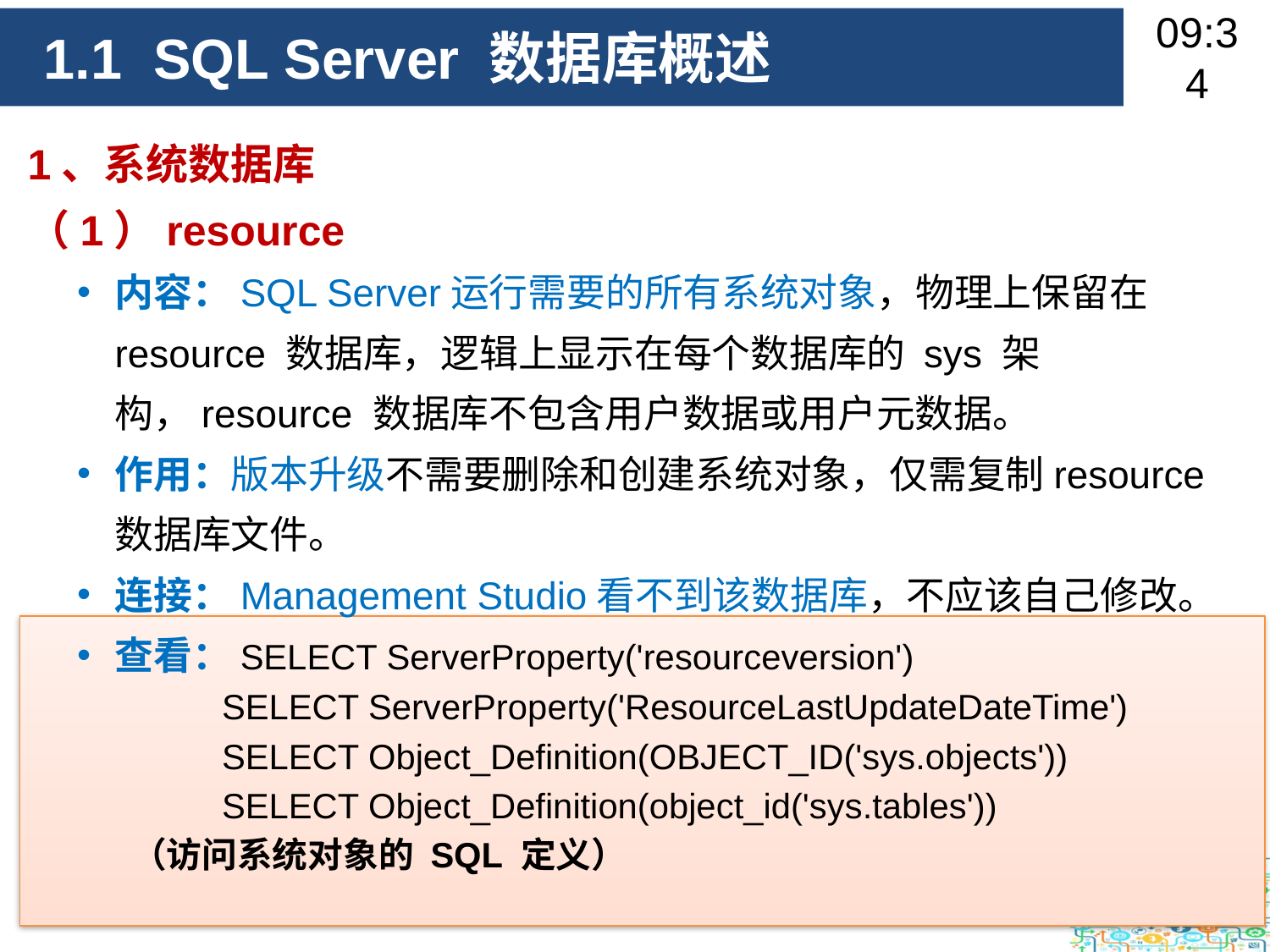

09:34
  1.1  SQL Server 数据库概述
1、系统数据库
（1）resource
内容：SQL Server运行需要的所有系统对象，物理上保留在 resource 数据库，逻辑上显示在每个数据库的 sys 架构，resource 数据库不包含用户数据或用户元数据。
作用：版本升级不需要删除和创建系统对象，仅需复制resource 数据库文件。
连接：Management Studio看不到该数据库，不应该自己修改。
查看：SELECT ServerProperty('resourceversion')
           SELECT ServerProperty('ResourceLastUpdateDateTime')
           SELECT Object_Definition(OBJECT_ID('sys.objects'))
           SELECT Object_Definition(object_id('sys.tables'))
 （访问系统对象的 SQL 定义）